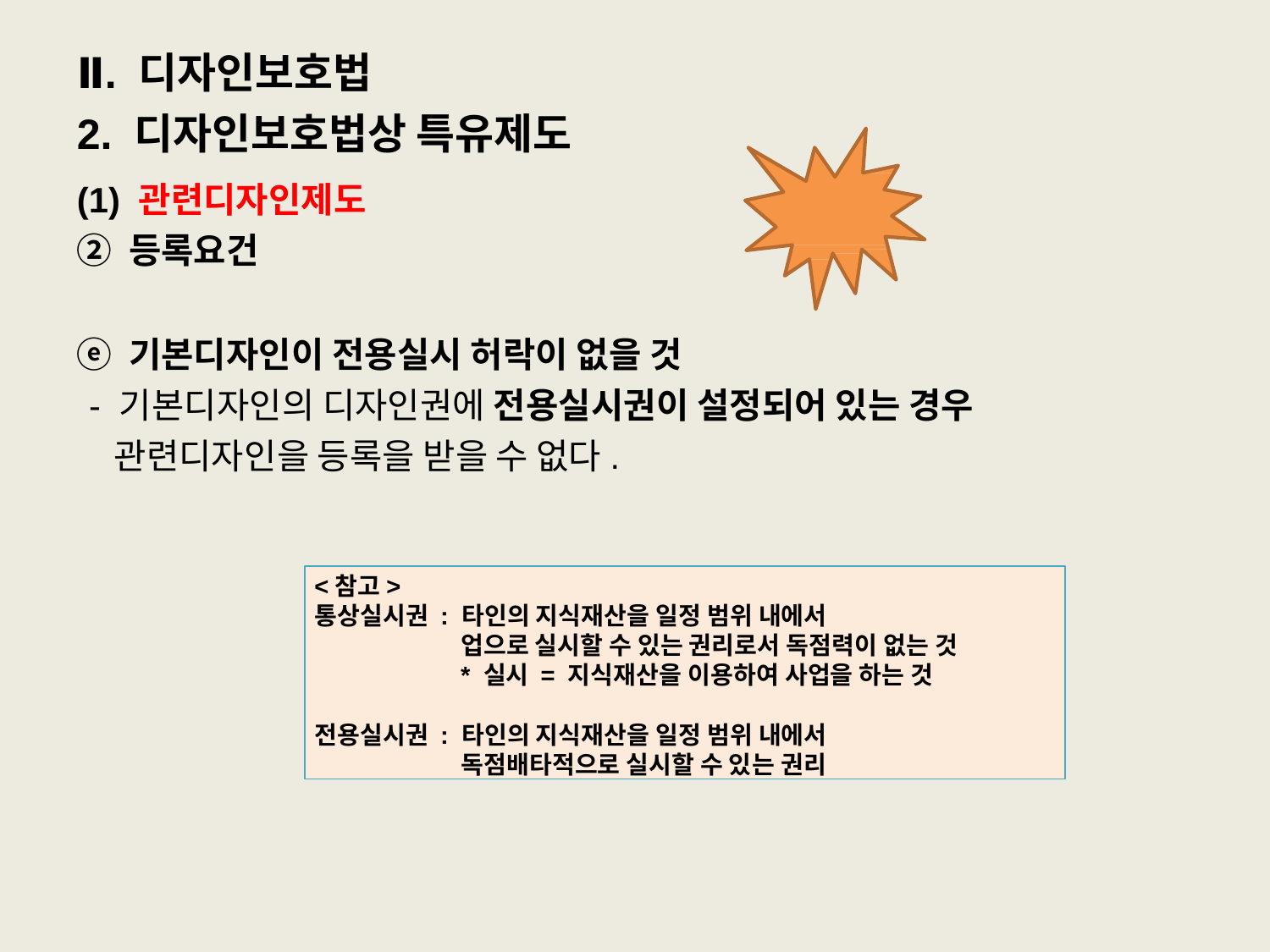

# Ⅱ. 디자인보호법
2. 디자인보호법상 특유제도
(1) 관련디자인제도
② 등록요건

ⓔ 기본디자인이 전용실시 허락이 없을 것
- 기본디자인의 디자인권에 전용실시권이 설정되어 있는 경우
관련디자인을 등록을 받을 수 없다.

<참고>
통상실시권 : 타인의 지식재산을 일정 범위 내에서
업으로 실시할 수 있는 권리로서 독점력이 없는 것
* 실시 = 지식재산을 이용하여 사업을 하는 것

전용실시권 : 타인의 지식재산을 일정 범위 내에서  독점배타적으로 실시할 수 있는 권리